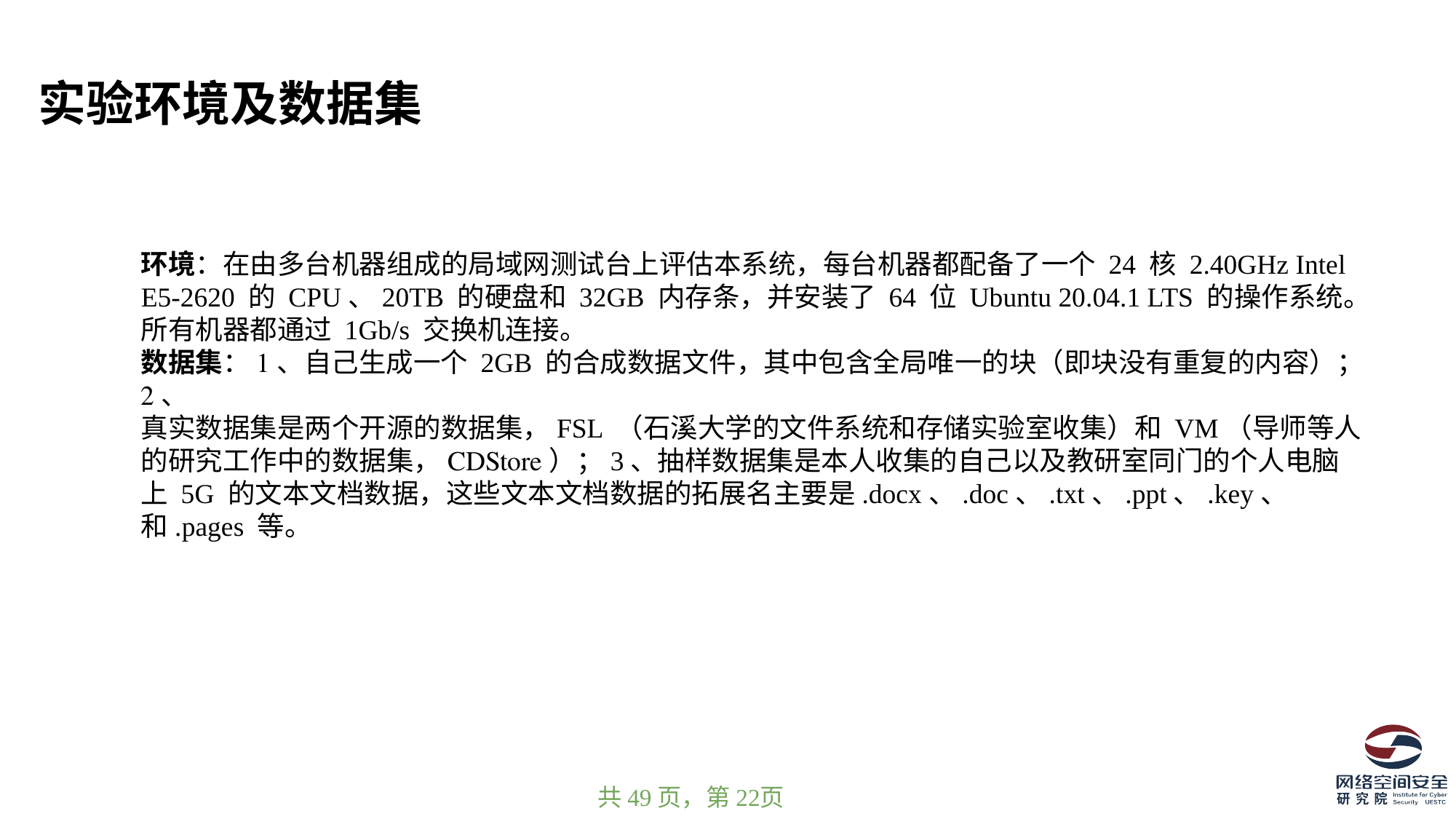

实验环境及数据集

环境：在由多台机器组成的局域网测试台上评估本系统，每台机器都配备了一个 24 核 2.40GHz Intel E5-2620 的 CPU、20TB 的硬盘和 32GB 内存条，并安装了 64 位 Ubuntu 20.04.1 LTS 的操作系统。所有机器都通过 1Gb/s 交换机连接。
数据集：1、自己生成一个 2GB 的合成数据文件，其中包含全局唯一的块（即块没有重复的内容）；2、
真实数据集是两个开源的数据集，FSL （石溪大学的文件系统和存储实验室收集）和 VM（导师等人的研究工作中的数据集，CDStore）；3、抽样数据集是本人收集的自己以及教研室同门的个人电脑上 5G 的文本文档数据，这些文本文档数据的拓展名主要是.docx、.doc、.txt、.ppt、.key、和.pages 等。

共49页，第22页